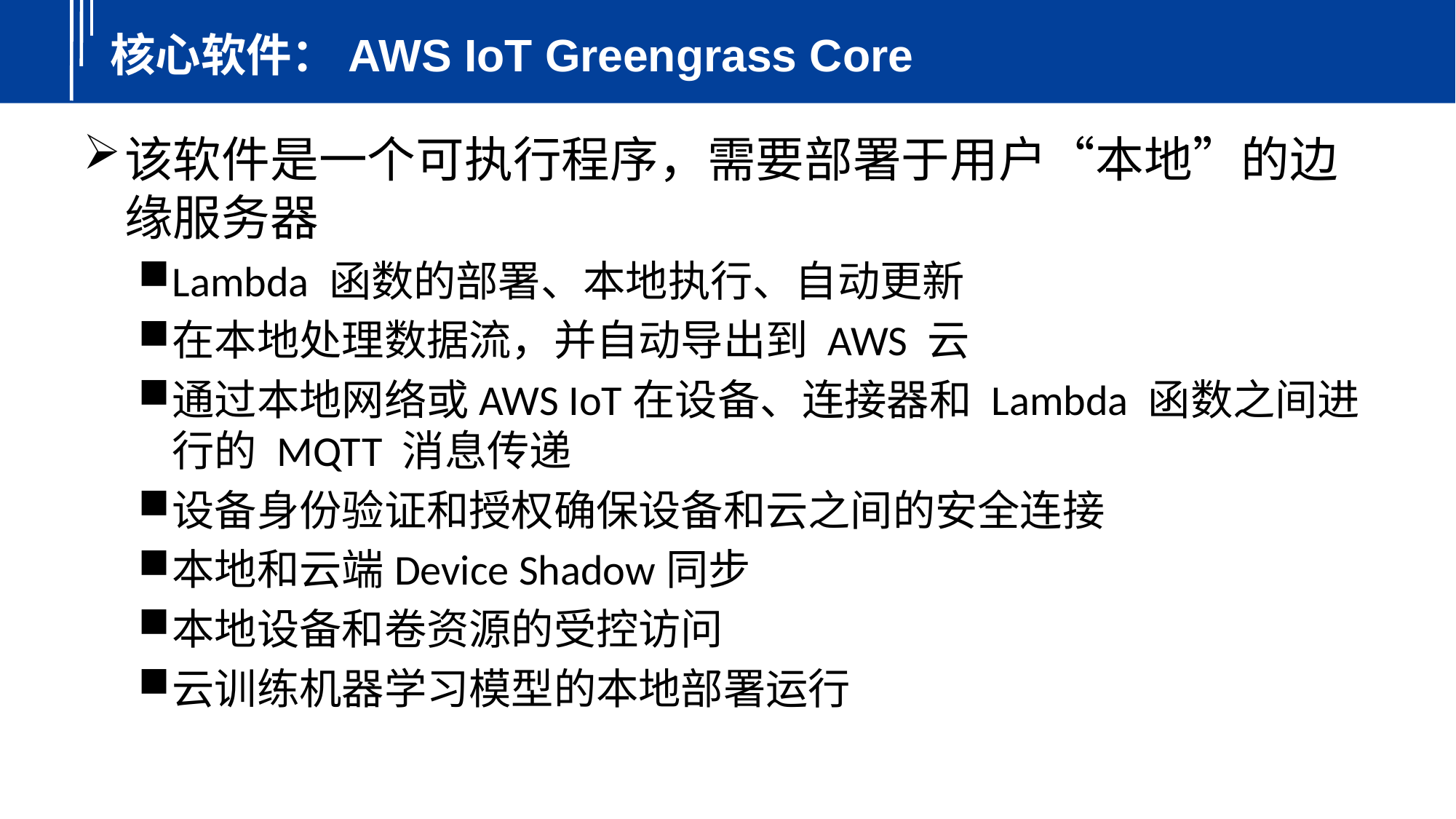

# 核心软件：AWS IoT Greengrass Core
该软件是一个可执行程序，需要部署于用户“本地”的边缘服务器
Lambda 函数的部署、本地执行、自动更新
在本地处理数据流，并自动导出到 AWS 云
通过本地网络或AWS IoT在设备、连接器和 Lambda 函数之间进行的 MQTT 消息传递
设备身份验证和授权确保设备和云之间的安全连接
本地和云端Device Shadow同步
本地设备和卷资源的受控访问
云训练机器学习模型的本地部署运行